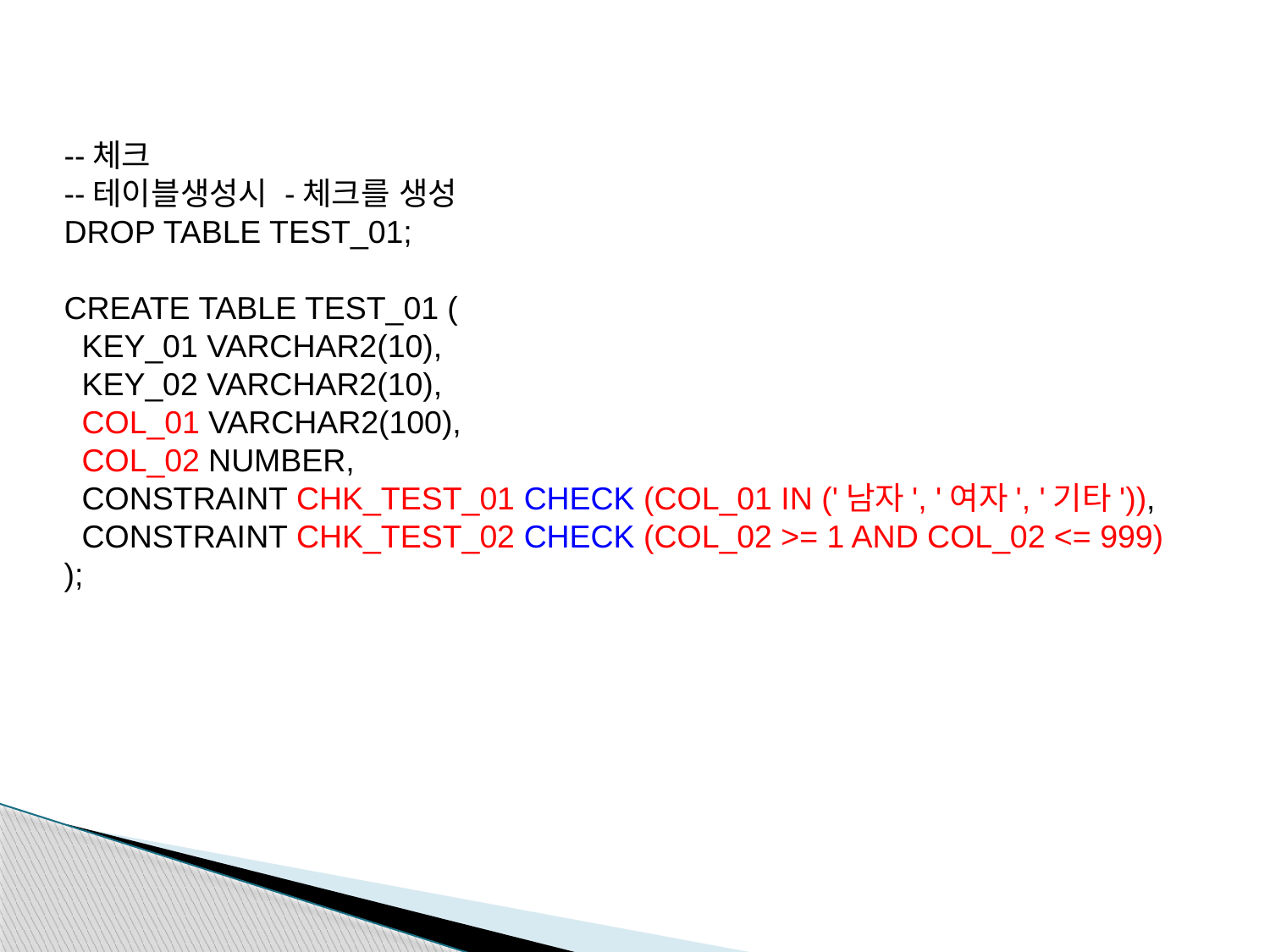

--체크
--테이블생성시 -체크를 생성
DROP TABLE TEST_01;

CREATE TABLE TEST_01 (
  KEY_01 VARCHAR2(10),
  KEY_02 VARCHAR2(10),
  COL_01 VARCHAR2(100),
  COL_02 NUMBER,
  CONSTRAINT CHK_TEST_01 CHECK (COL_01 IN ('남자', '여자', '기타')),
  CONSTRAINT CHK_TEST_02 CHECK (COL_02 >= 1 AND COL_02 <= 999)
);